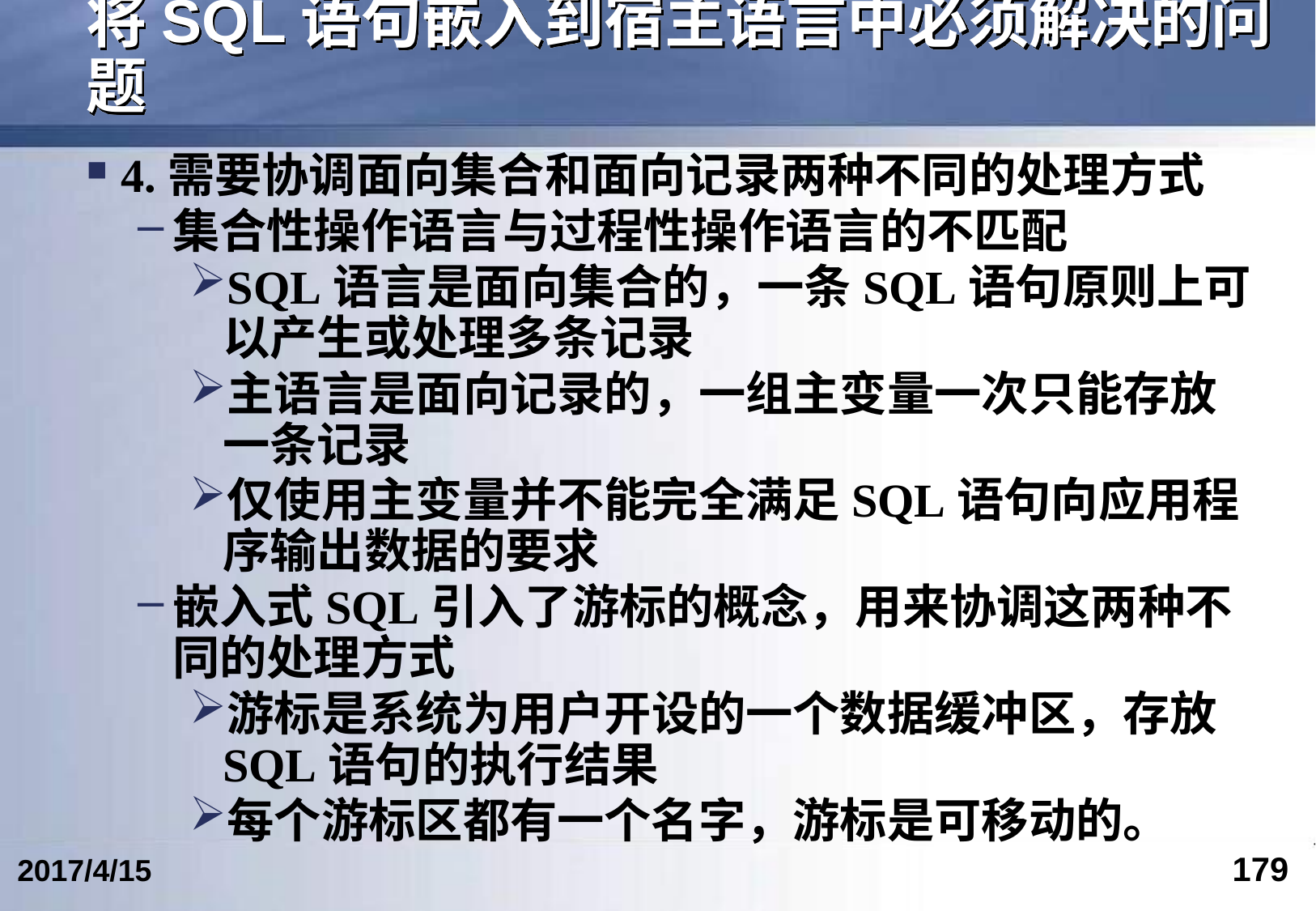

# 将SQL语句嵌入到宿主语言中必须解决的问题
4.需要协调面向集合和面向记录两种不同的处理方式
集合性操作语言与过程性操作语言的不匹配
SQL语言是面向集合的，一条SQL语句原则上可以产生或处理多条记录
主语言是面向记录的，一组主变量一次只能存放一条记录
仅使用主变量并不能完全满足SQL语句向应用程序输出数据的要求
嵌入式SQL引入了游标的概念，用来协调这两种不同的处理方式
游标是系统为用户开设的一个数据缓冲区，存放SQL语句的执行结果
每个游标区都有一个名字，游标是可移动的。
179
2017/4/15